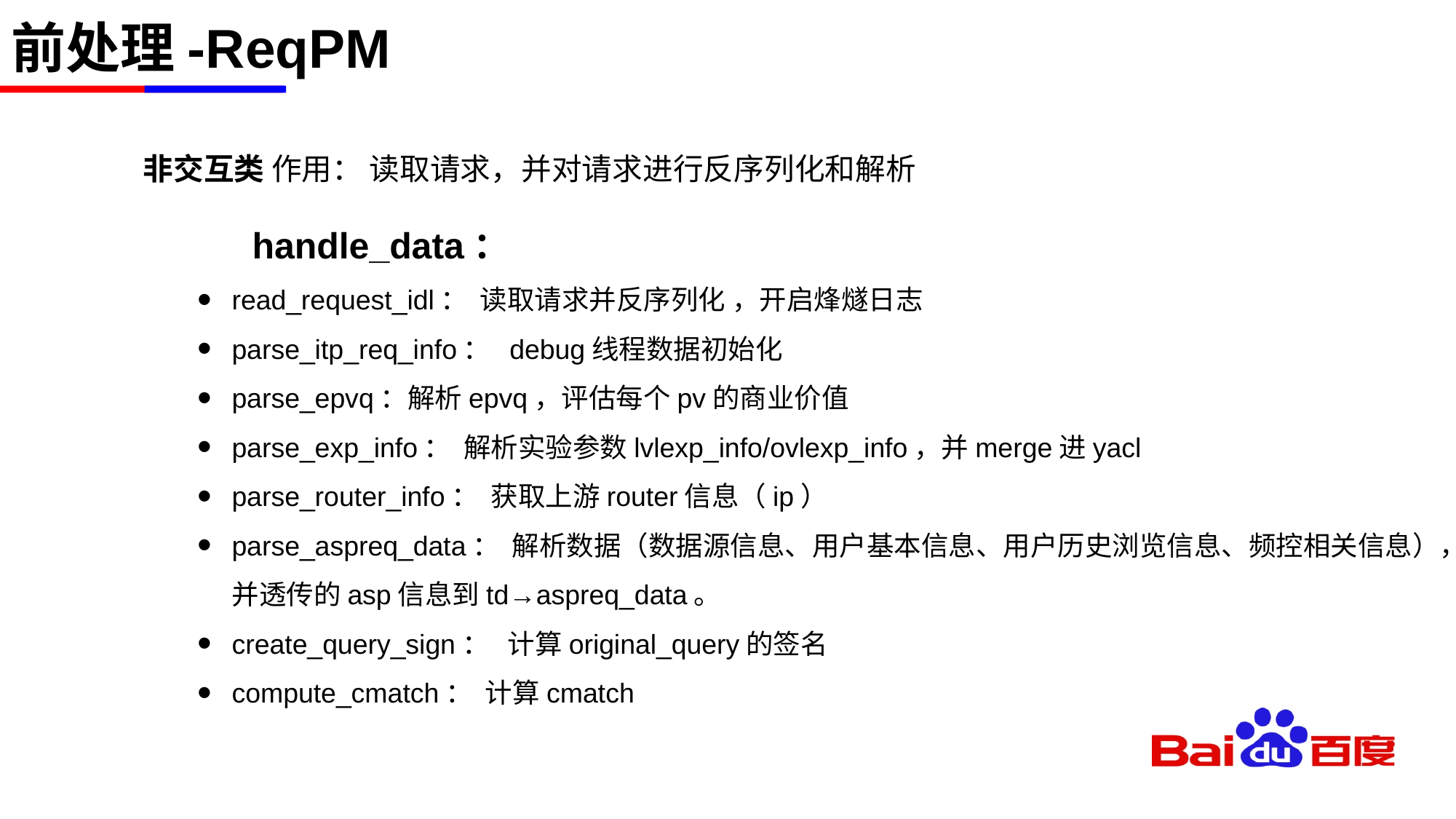

# 前处理-ReqPM
非交互类 作用： 读取请求，并对请求进行反序列化和解析

	handle_data：
read_request_idl：  读取请求并反序列化 ，开启烽燧日志
parse_itp_req_info：  debug线程数据初始化
parse_epvq：解析epvq，评估每个pv的商业价值
parse_exp_info：  解析实验参数lvlexp_info/ovlexp_info，并merge进yacl
parse_router_info：  获取上游router信息（ip）
parse_aspreq_data：  解析数据（数据源信息、用户基本信息、用户历史浏览信息、频控相关信息），并透传的asp信息到td→aspreq_data。
create_query_sign：   计算original_query的签名
compute_cmatch：  计算cmatch